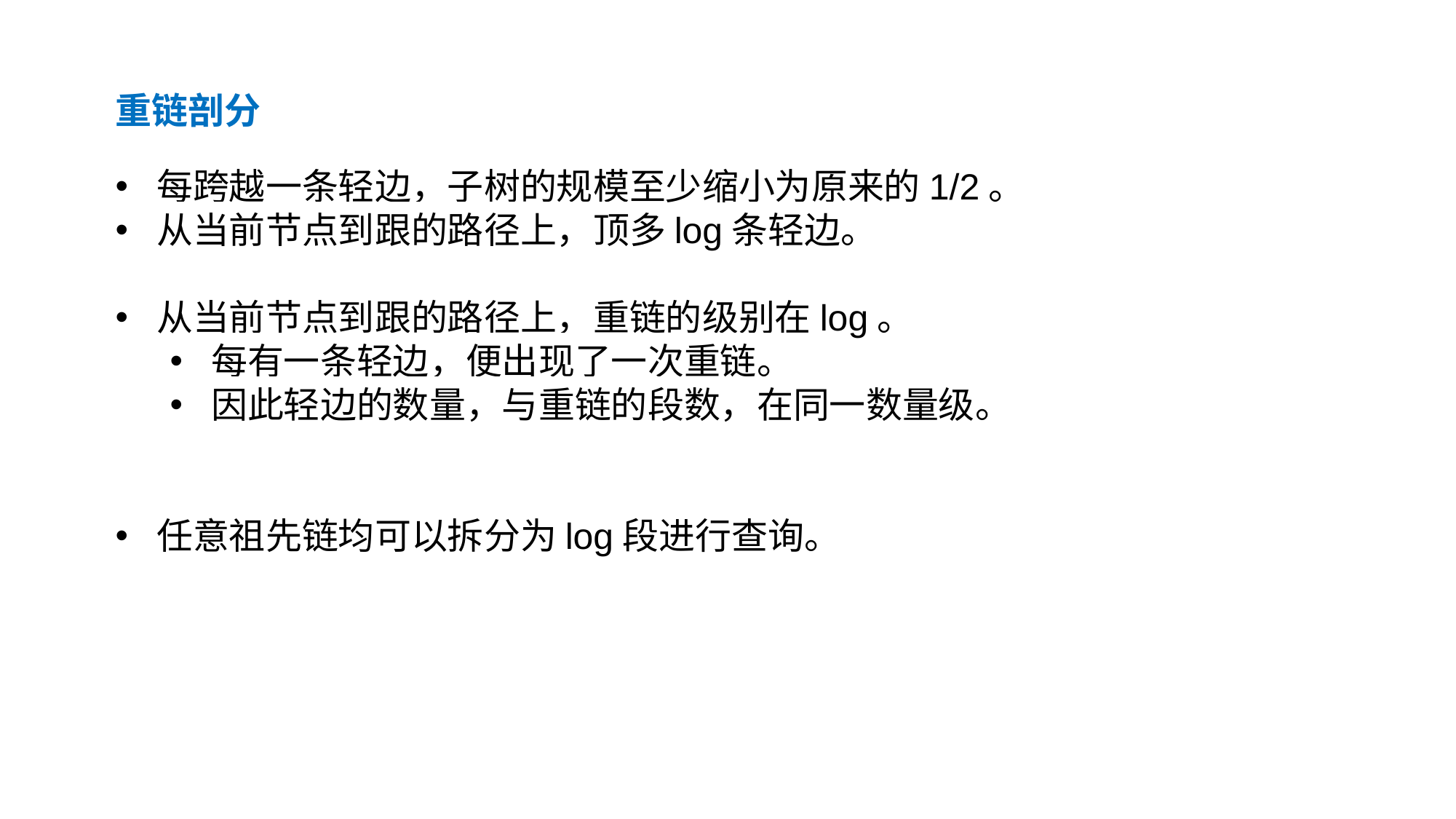

重链剖分
每跨越一条轻边，子树的规模至少缩小为原来的1/2。
从当前节点到跟的路径上，顶多log条轻边。

从当前节点到跟的路径上，重链的级别在log。
每有一条轻边，便出现了一次重链。
因此轻边的数量，与重链的段数，在同一数量级。

任意祖先链均可以拆分为log段进行查询。